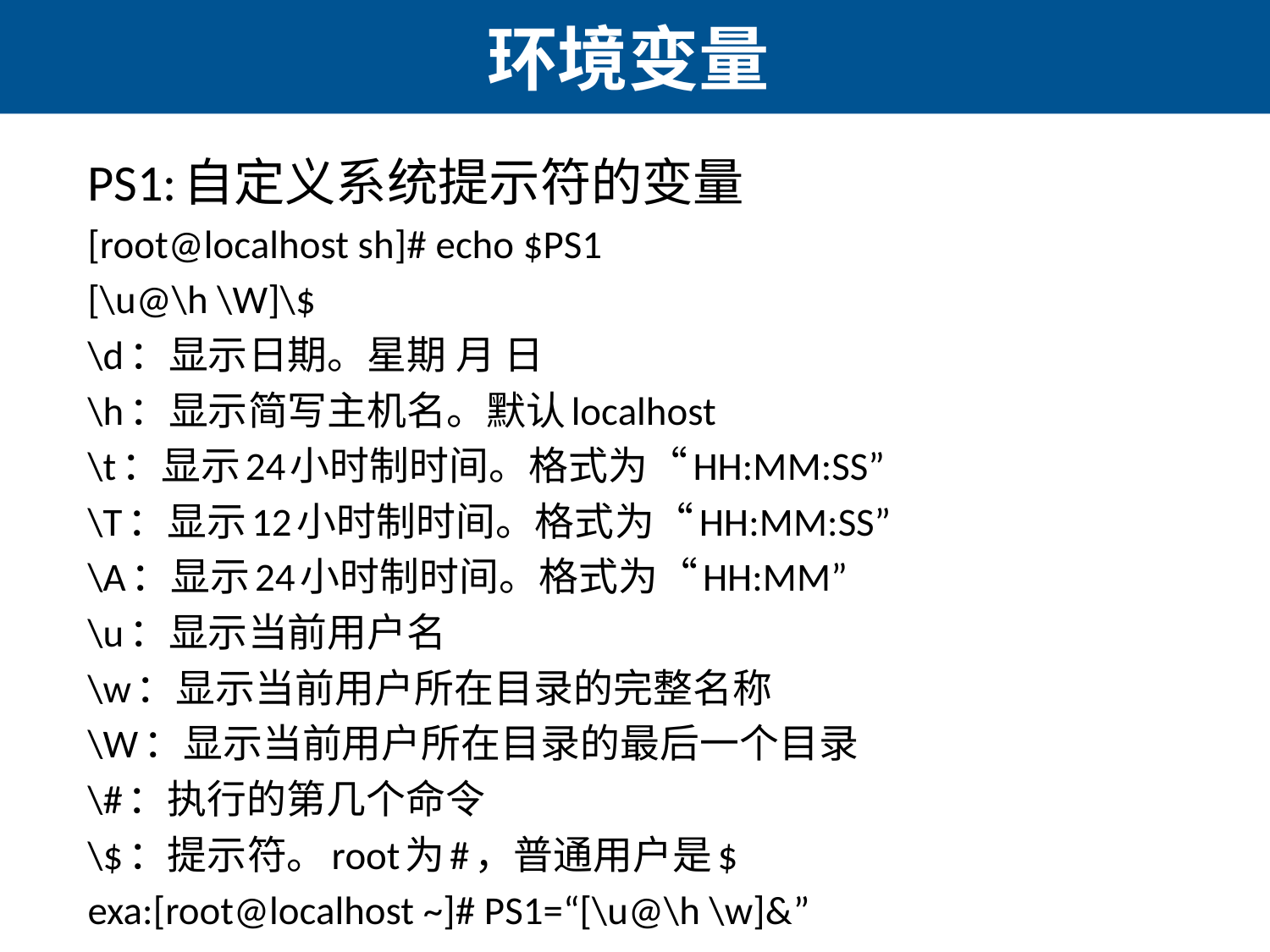

# 环境变量
PS1:自定义系统提示符的变量
[root@localhost sh]# echo $PS1
[\u@\h \W]\$
\d：显示日期。星期 月 日
\h：显示简写主机名。默认localhost
\t：显示24小时制时间。格式为“HH:MM:SS”
\T：显示12小时制时间。格式为“HH:MM:SS”
\A：显示24小时制时间。格式为“HH:MM”
\u：显示当前用户名
\w：显示当前用户所在目录的完整名称
\W：显示当前用户所在目录的最后一个目录
\#：执行的第几个命令
\$：提示符。root为#，普通用户是$
exa:[root@localhost ~]# PS1=“[\u@\h \w]&”